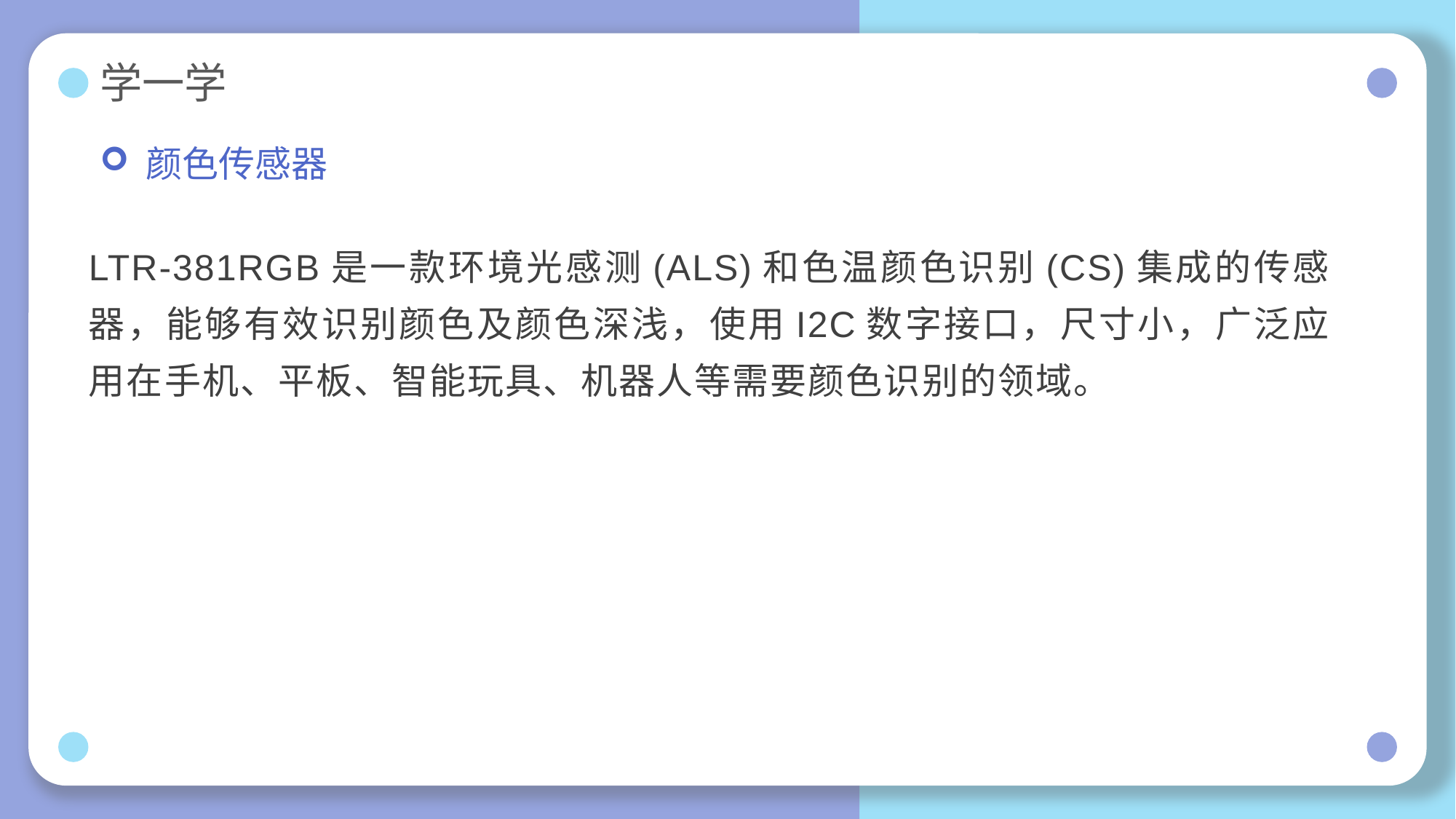

# 学一学
 颜色传感器
LTR-381RGB是一款环境光感测(ALS)和色温颜色识别(CS)集成的传感器，能够有效识别颜色及颜色深浅，使用I2C数字接口，尺寸小，广泛应用在手机、平板、智能玩具、机器人等需要颜色识别的领域。